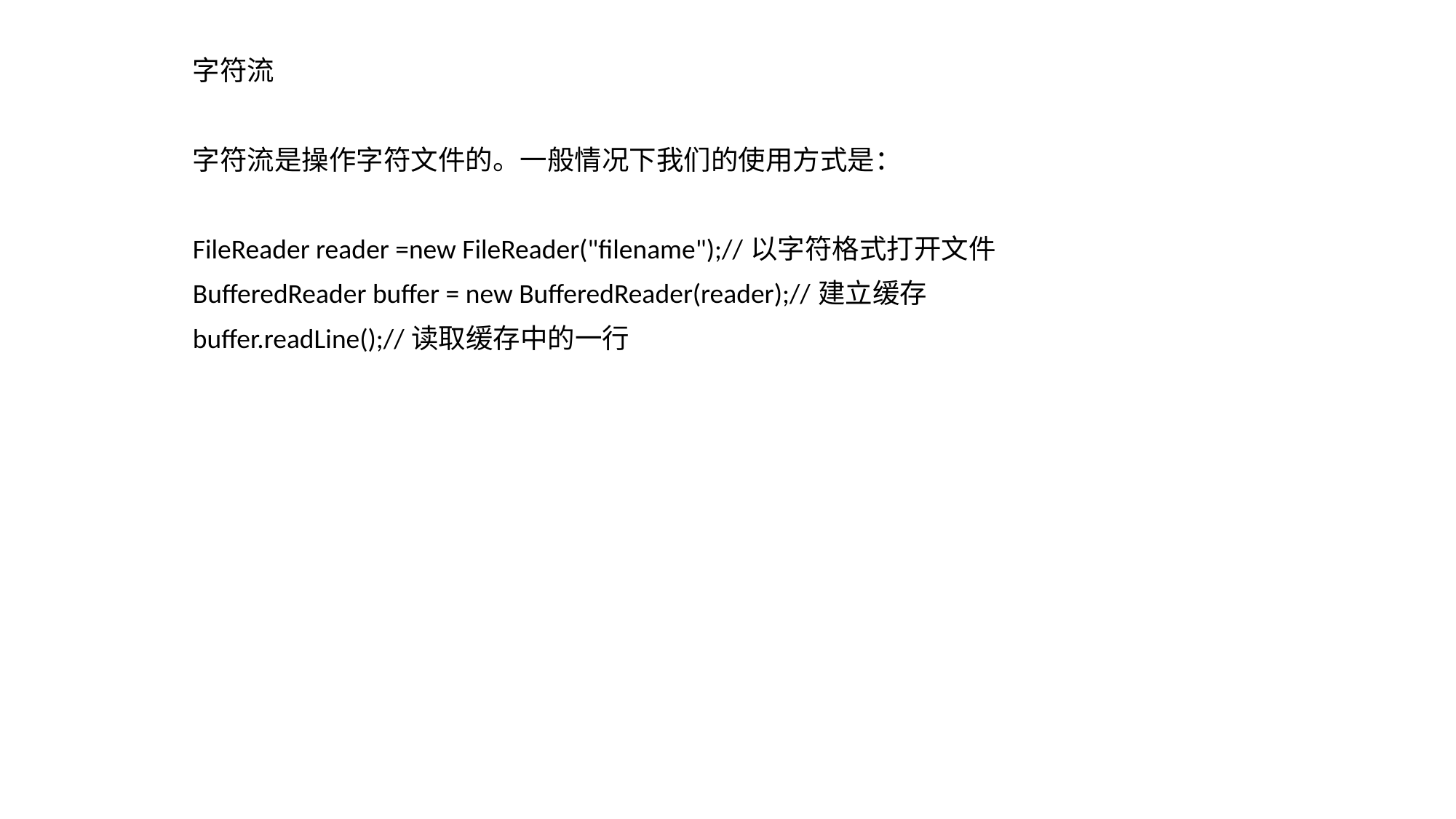

字符流

字符流是操作字符文件的。一般情况下我们的使用方式是：

FileReader reader =new FileReader("filename");//以字符格式打开文件
BufferedReader buffer = new BufferedReader(reader);//建立缓存
buffer.readLine();//读取缓存中的一行